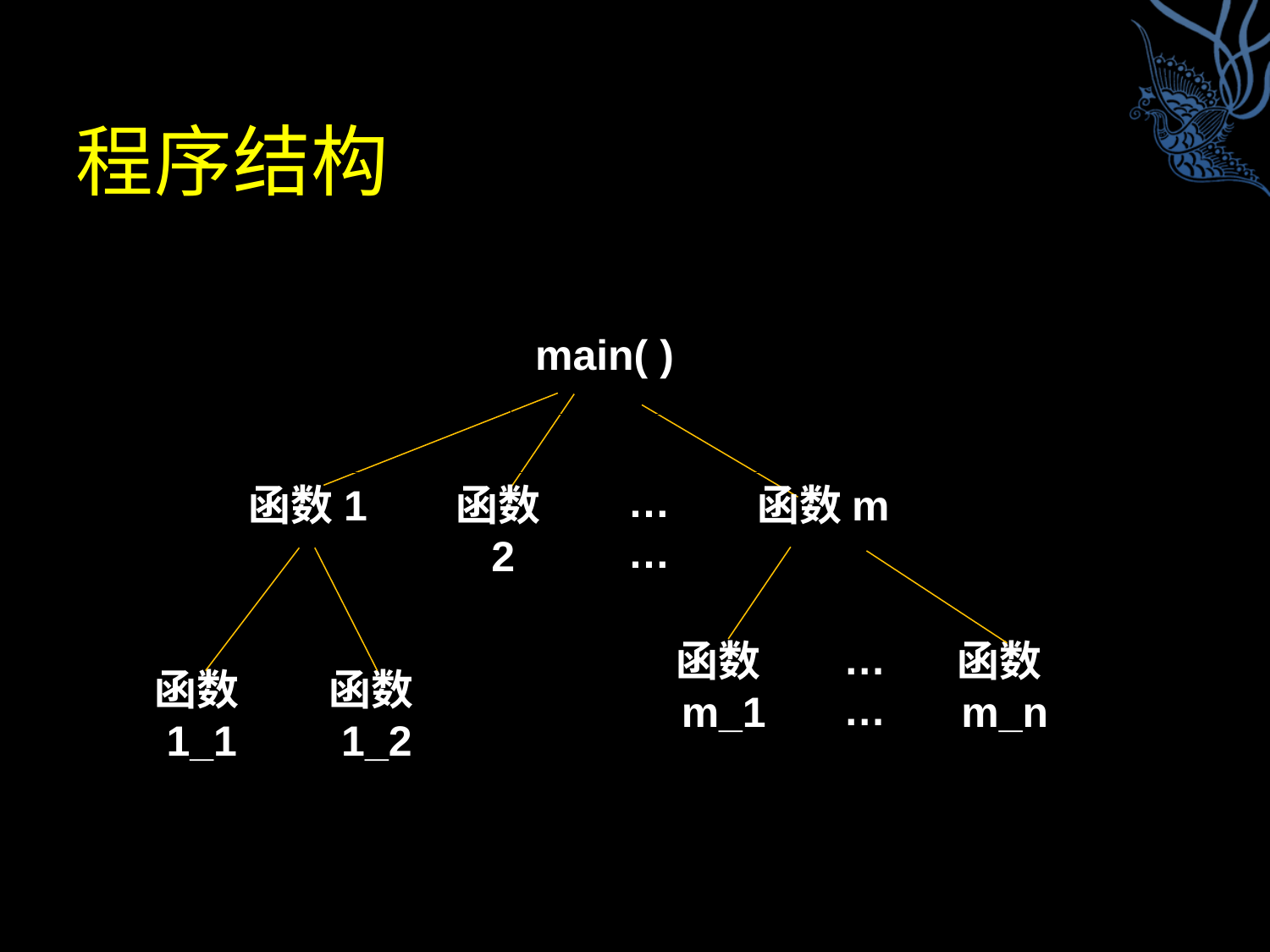

# 程序结构
main( )

……
函数1
函数2
函数m

……
函数m_1
函数m_n
函数1_1
函数1_2